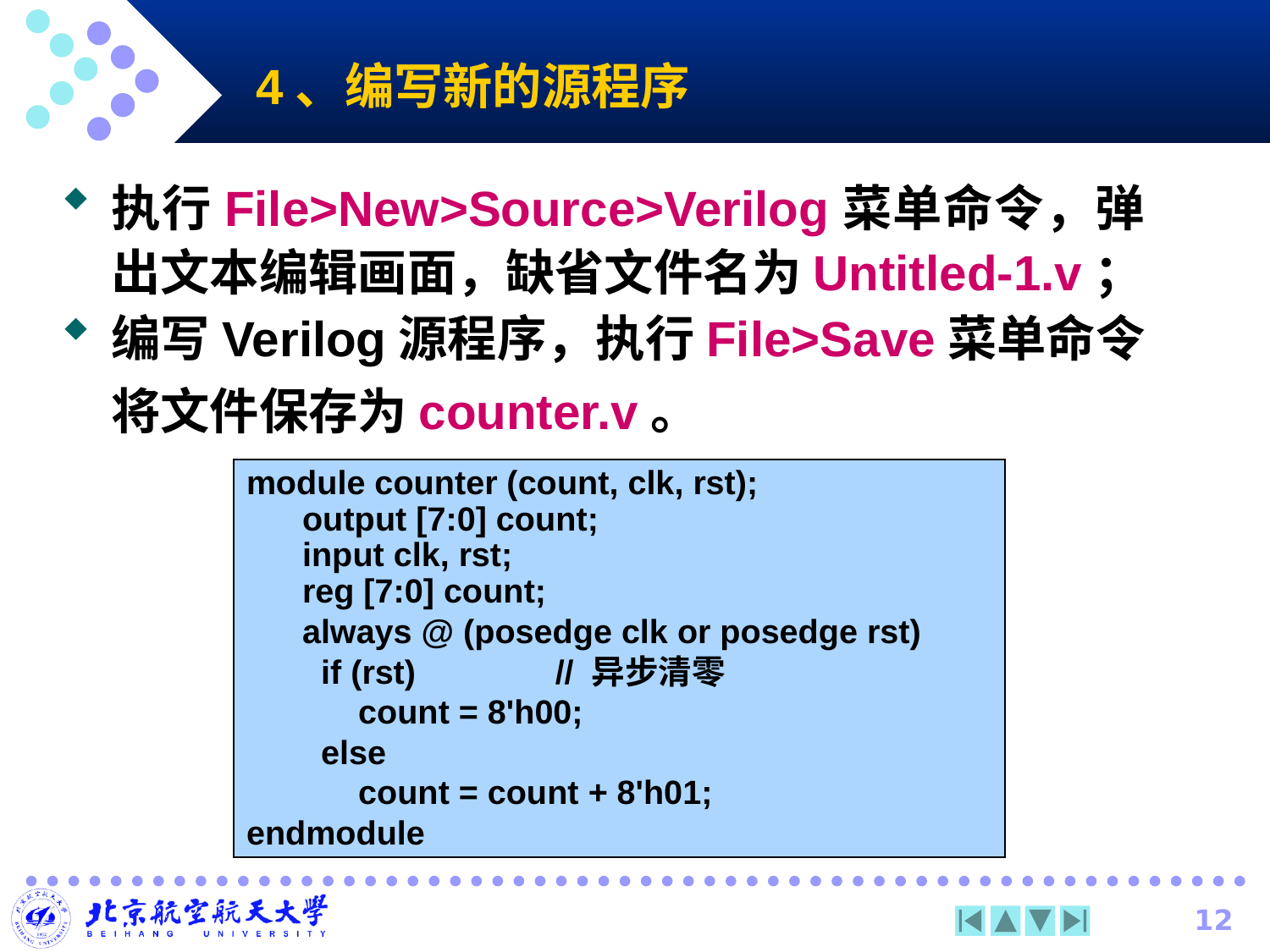

# 4、编写新的源程序
执行File>New>Source>Verilog菜单命令，弹出文本编辑画面，缺省文件名为Untitled-1.v；
编写Verilog源程序，执行File>Save菜单命令将文件保存为counter.v。

module counter (count, clk, rst);
      output [7:0] count;
      input clk, rst;
      reg [7:0] count;
      always @ (posedge clk or posedge rst)
        if (rst)               // 异步清零
            count = 8'h00;
        else
            count = count + 8'h01;
endmodule
12